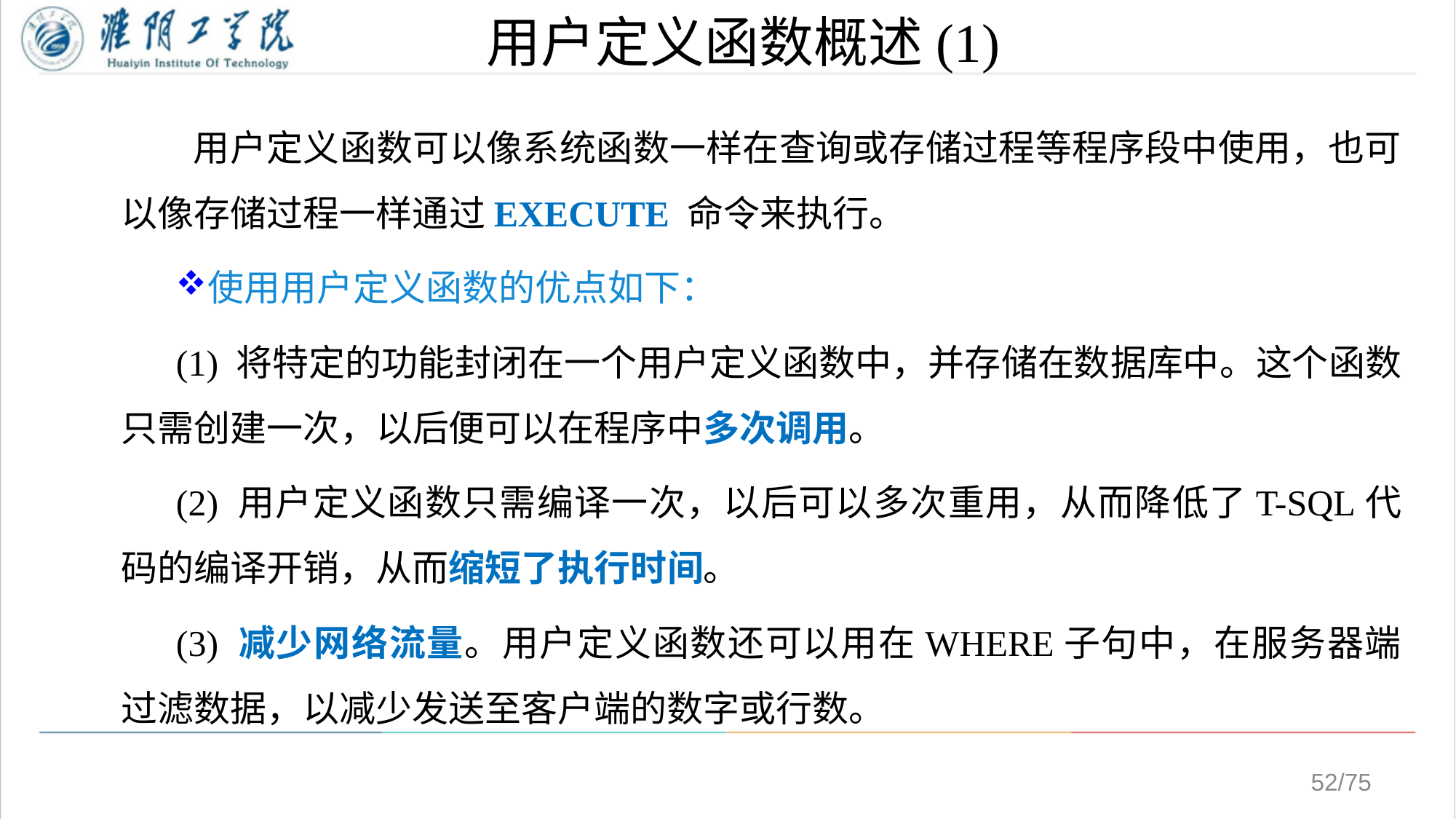

# 用户定义函数概述(1)
 用户定义函数可以像系统函数一样在查询或存储过程等程序段中使用，也可以像存储过程一样通过EXECUTE 命令来执行。
使用用户定义函数的优点如下：
(1) 将特定的功能封闭在一个用户定义函数中，并存储在数据库中。这个函数只需创建一次，以后便可以在程序中多次调用。
(2) 用户定义函数只需编译一次，以后可以多次重用，从而降低了T-SQL代码的编译开销，从而缩短了执行时间。
(3) 减少网络流量。用户定义函数还可以用在WHERE子句中，在服务器端过滤数据，以减少发送至客户端的数字或行数。

52/75